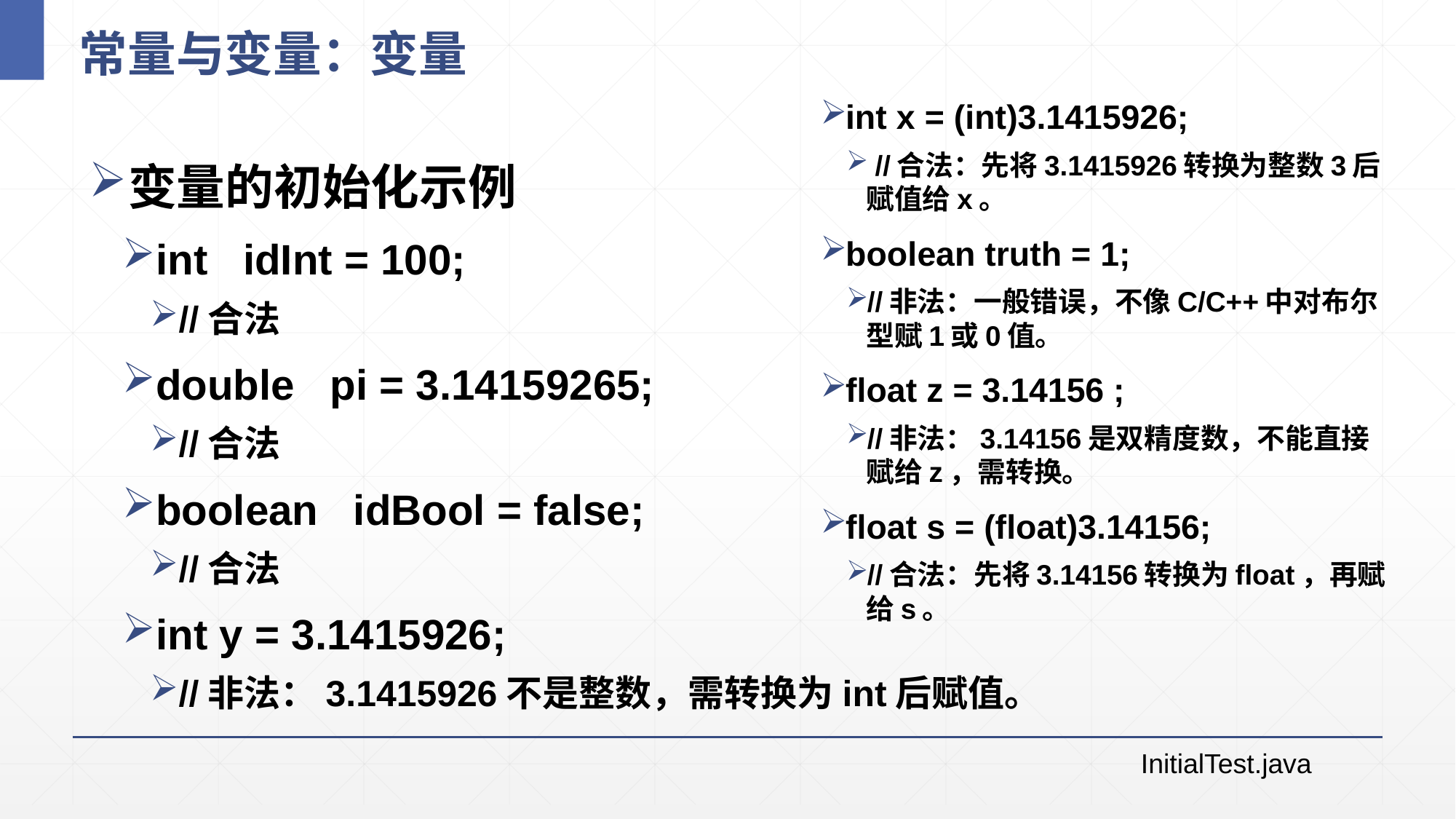

# 常量与变量：变量
int x = (int)3.1415926;
 //合法：先将3.1415926转换为整数3后赋值给x。
boolean truth = 1;
//非法：一般错误，不像C/C++中对布尔型赋1或0值。
float z = 3.14156 ;
//非法：3.14156是双精度数，不能直接赋给z，需转换。
float s = (float)3.14156;
//合法：先将3.14156转换为float，再赋给s。

变量的初始化示例
int   idInt = 100;
//合法
double   pi = 3.14159265;
//合法
boolean   idBool = false;
//合法
int y = 3.1415926;
//非法：3.1415926不是整数，需转换为int后赋值。
InitialTest.java